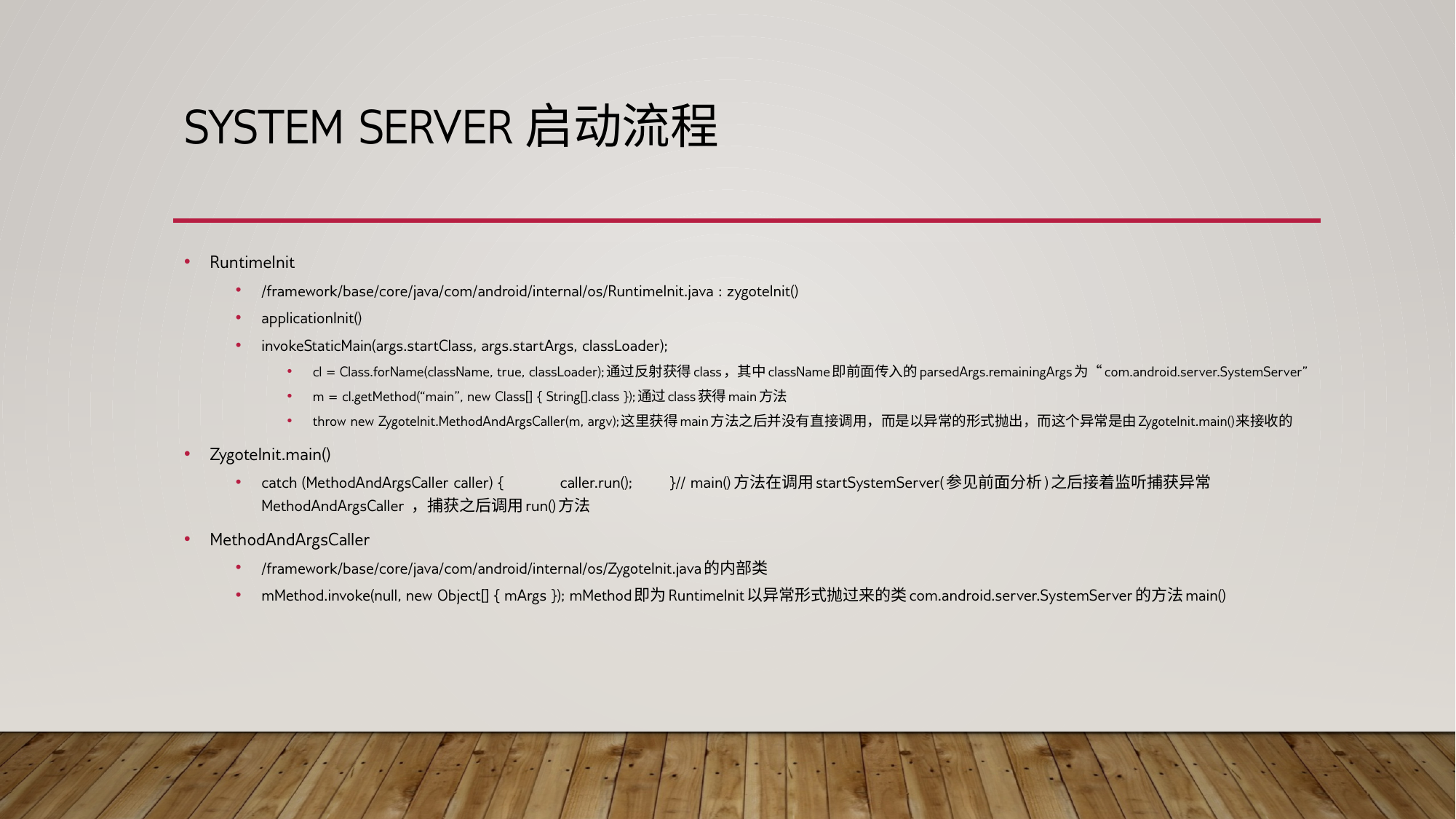

# System server启动流程
RuntimeInit
/framework/base/core/java/com/android/internal/os/RuntimeInit.java : zygoteInit()
applicationInit()
invokeStaticMain(args.startClass, args.startArgs, classLoader);
cl = Class.forName(className, true, classLoader);通过反射获得class，其中className即前面传入的parsedArgs.remainingArgs为“com.android.server.SystemServer”
m = cl.getMethod(“main”, new Class[] { String[].class });通过class获得main方法
throw new ZygoteInit.MethodAndArgsCaller(m, argv);这里获得main方法之后并没有直接调用，而是以异常的形式抛出，而这个异常是由ZygoteInit.main()来接收的
ZygoteInit.main()
catch (MethodAndArgsCaller caller) {            caller.run();        }// main()方法在调用startSystemServer(参见前面分析)之后接着监听捕获异常MethodAndArgsCaller ，捕获之后调用run()方法
MethodAndArgsCaller
/framework/base/core/java/com/android/internal/os/ZygoteInit.java的内部类
mMethod.invoke(null, new Object[] { mArgs }); mMethod即为RuntimeInit以异常形式抛过来的类com.android.server.SystemServer的方法main()